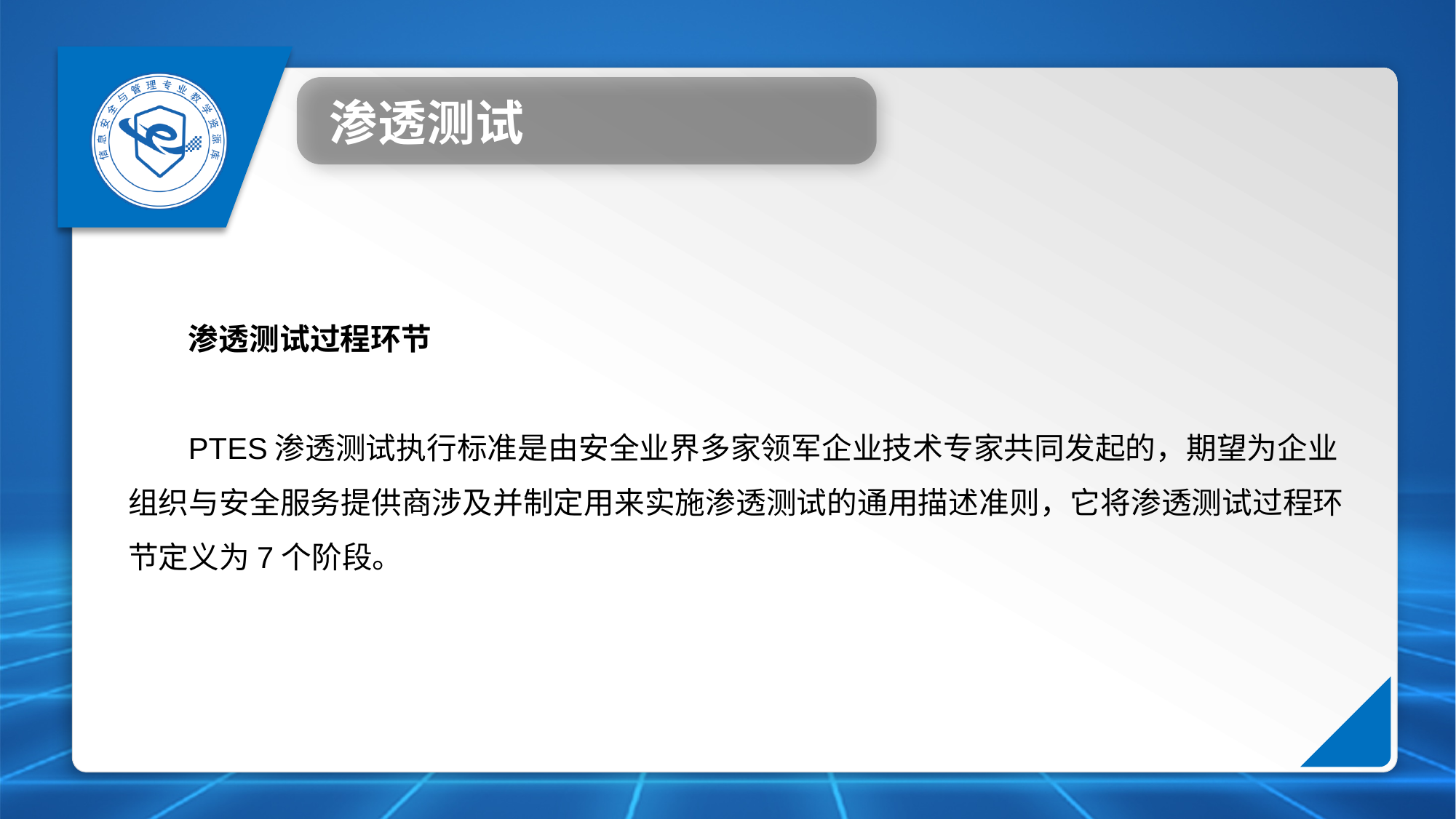

渗透测试
渗透测试过程环节

PTES渗透测试执行标准是由安全业界多家领军企业技术专家共同发起的，期望为企业组织与安全服务提供商涉及并制定用来实施渗透测试的通用描述准则，它将渗透测试过程环节定义为7个阶段。